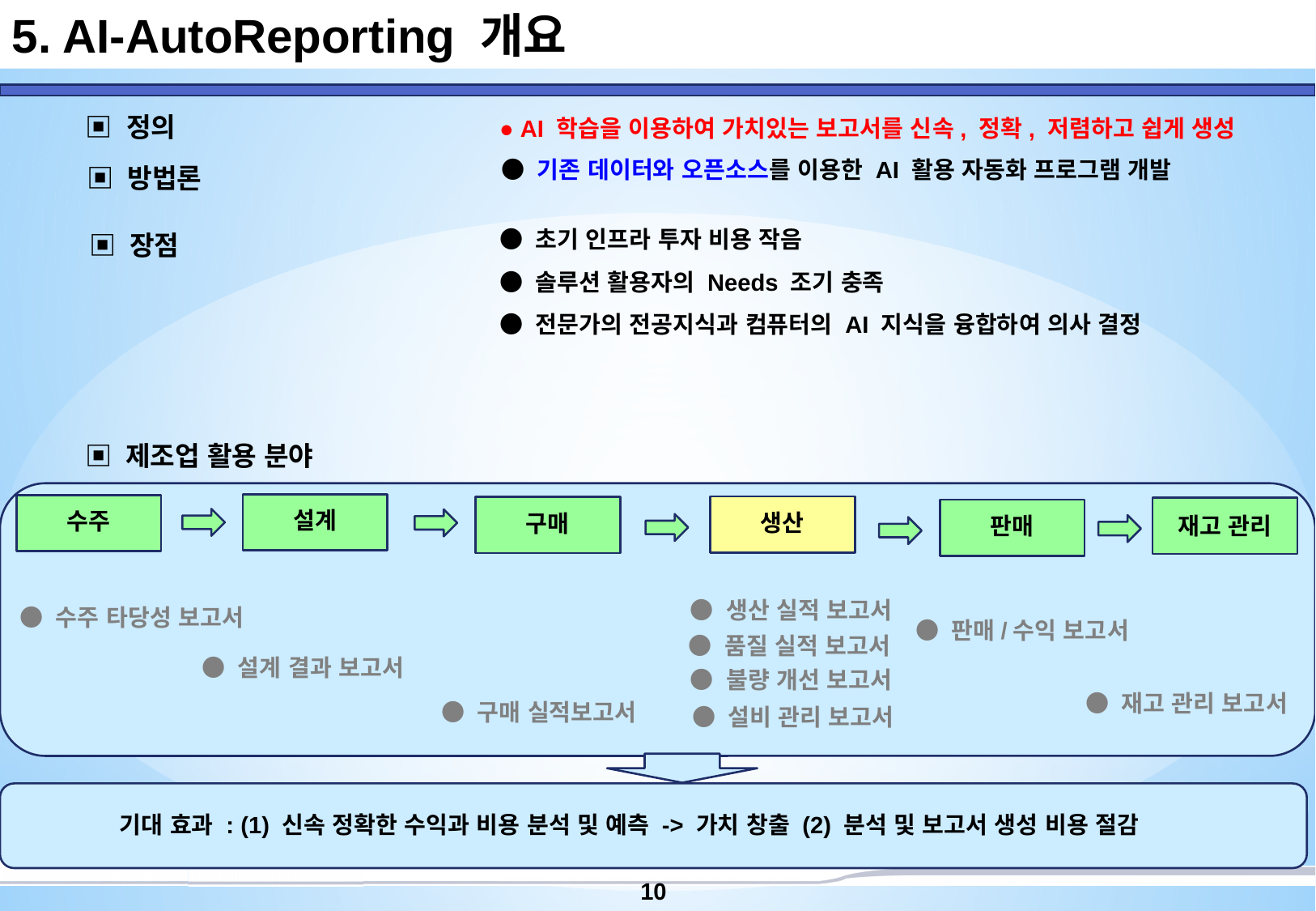

5. AI-AutoReporting 개요

● AI 학습을 이용하여 가치있는 보고서를 신속, 정확, 저렴하고 쉽게 생성
▣ 정의
● 기존 데이터와 오픈소스를 이용한 AI 활용 자동화 프로그램 개발
▣ 방법론
● 초기 인프라 투자 비용 작음
● 솔루션 활용자의 Needs 조기 충족
● 전문가의 전공지식과 컴퓨터의 AI 지식을 융합하여 의사 결정
▣ 장점
▣ 제조업 활용 분야

설계
수주
생산
구매
재고 관리
판매

● 생산 실적 보고서
● 수주 타당성 보고서
● 판매/수익 보고서
● 품질 실적 보고서
● 설계 결과 보고서
● 불량 개선 보고서
● 재고 관리 보고서
● 구매 실적보고서
● 설비 관리 보고서

기대 효과 : (1) 신속 정확한 수익과 비용 분석 및 예측 -> 가치 창출 (2) 분석 및 보고서 생성 비용 절감